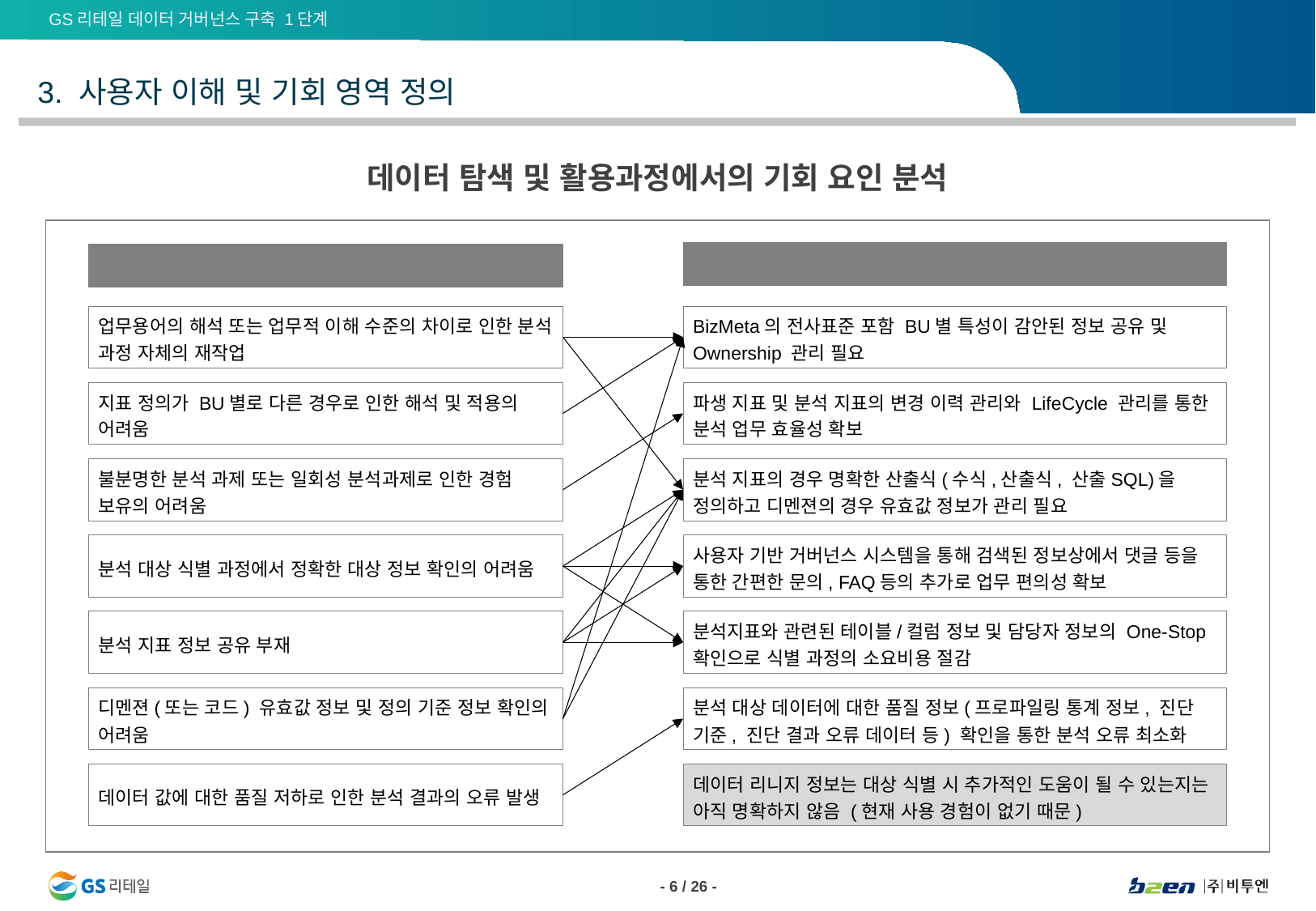

3. 사용자 이해 및 기회 영역 정의
데이터 탐색 및 활용과정에서의 기회 요인 분석

시사점 및 기회 요인
Pain Point
업무용어의 해석 또는 업무적 이해 수준의 차이로 인한 분석 과정 자체의 재작업
BizMeta의 전사표준 포함 BU별 특성이 감안된 정보 공유 및 Ownership 관리 필요
지표 정의가 BU별로 다른 경우로 인한 해석 및 적용의 어려움
파생 지표 및 분석 지표의 변경 이력 관리와 LifeCycle 관리를 통한 분석 업무 효율성 확보
불분명한 분석 과제 또는 일회성 분석과제로 인한 경험 보유의 어려움
분석 지표의 경우 명확한 산출식(수식,산출식, 산출SQL)을 정의하고 디멘젼의 경우 유효값 정보가 관리 필요
분석 대상 식별 과정에서 정확한 대상 정보 확인의 어려움
사용자 기반 거버넌스 시스템을 통해 검색된 정보상에서 댓글 등을 통한 간편한 문의, FAQ등의 추가로 업무 편의성 확보
분석 지표 정보 공유 부재
분석지표와 관련된 테이블/컬럼 정보 및 담당자 정보의 One-Stop 확인으로 식별 과정의 소요비용 절감
디멘젼(또는 코드) 유효값 정보 및 정의 기준 정보 확인의 어려움
분석 대상 데이터에 대한 품질 정보(프로파일링 통계 정보, 진단 기준, 진단 결과 오류 데이터 등) 확인을 통한 분석 오류 최소화
데이터 값에 대한 품질 저하로 인한 분석 결과의 오류 발생
데이터 리니지 정보는 대상 식별 시 추가적인 도움이 될 수 있는지는 아직 명확하지 않음 (현재 사용 경험이 없기 때문)